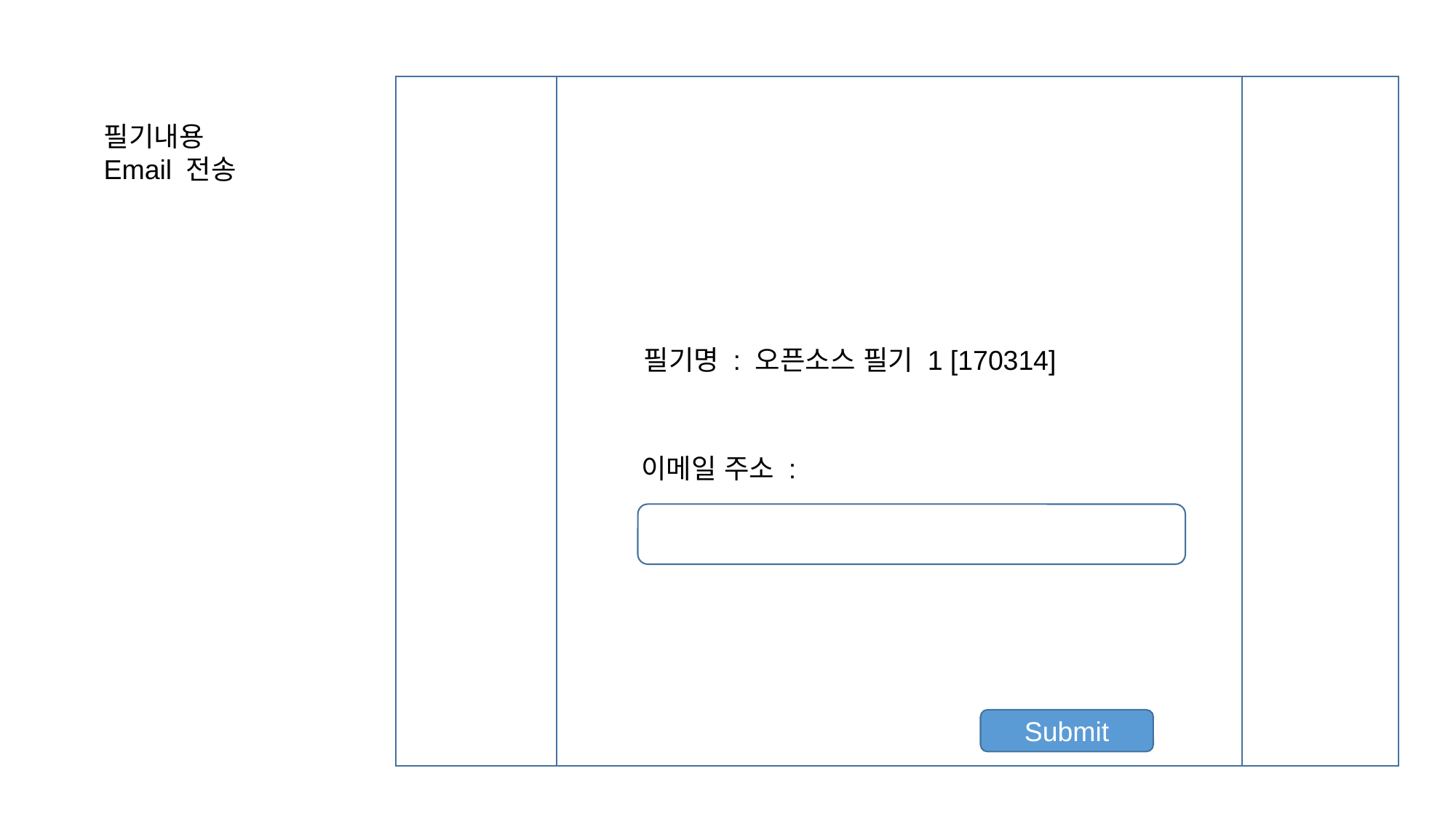

필기명 : 오픈소스 필기 1 [170314]
이메일 주소 :

Submit
필기내용
Email 전송